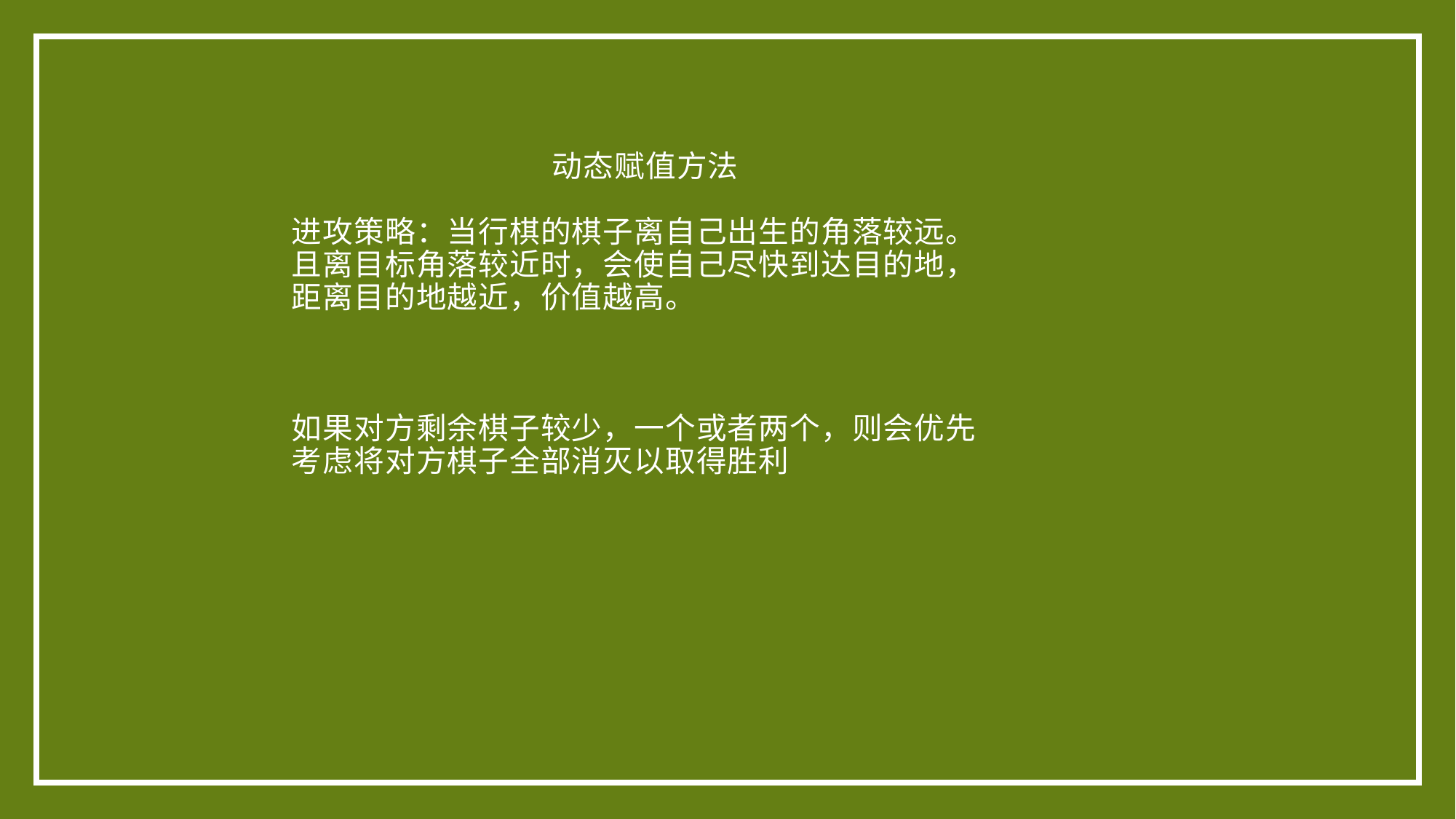

动态赋值方法

进攻策略：当行棋的棋子离自己出生的角落较远。且离目标角落较近时，会使自己尽快到达目的地，距离目的地越近，价值越高。

如果对方剩余棋子较少，一个或者两个，则会优先考虑将对方棋子全部消灭以取得胜利